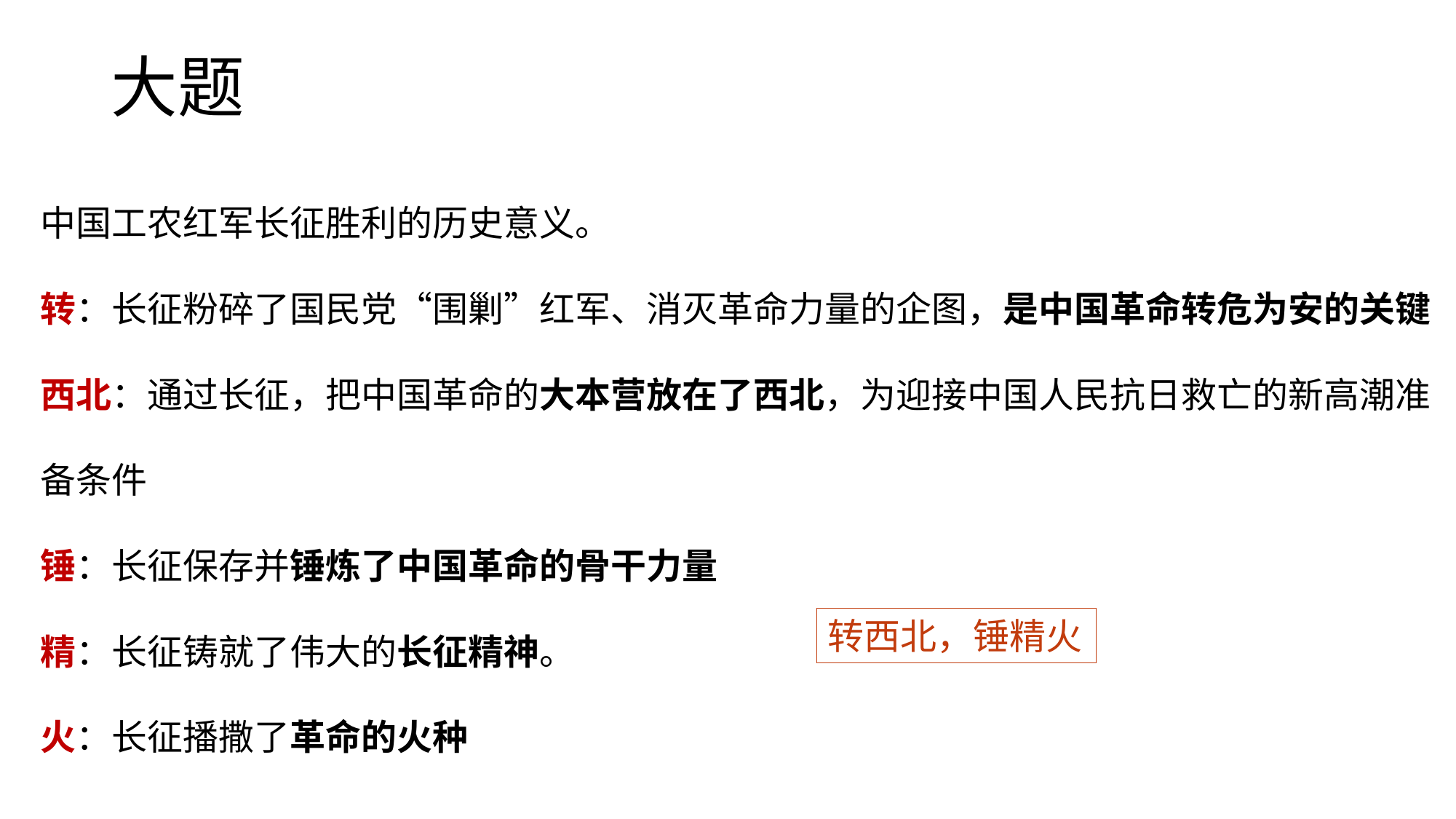

# 大题
中国工农红军长征胜利的历史意义。
转：长征粉碎了国民党“围剿”红军、消灭革命力量的企图，是中国革命转危为安的关键
西北：通过长征，把中国革命的大本营放在了西北，为迎接中国人民抗日救亡的新高潮准备条件
锤：长征保存并锤炼了中国革命的骨干力量
精：长征铸就了伟大的长征精神。
火：长征播撒了革命的火种
转西北，锤精火